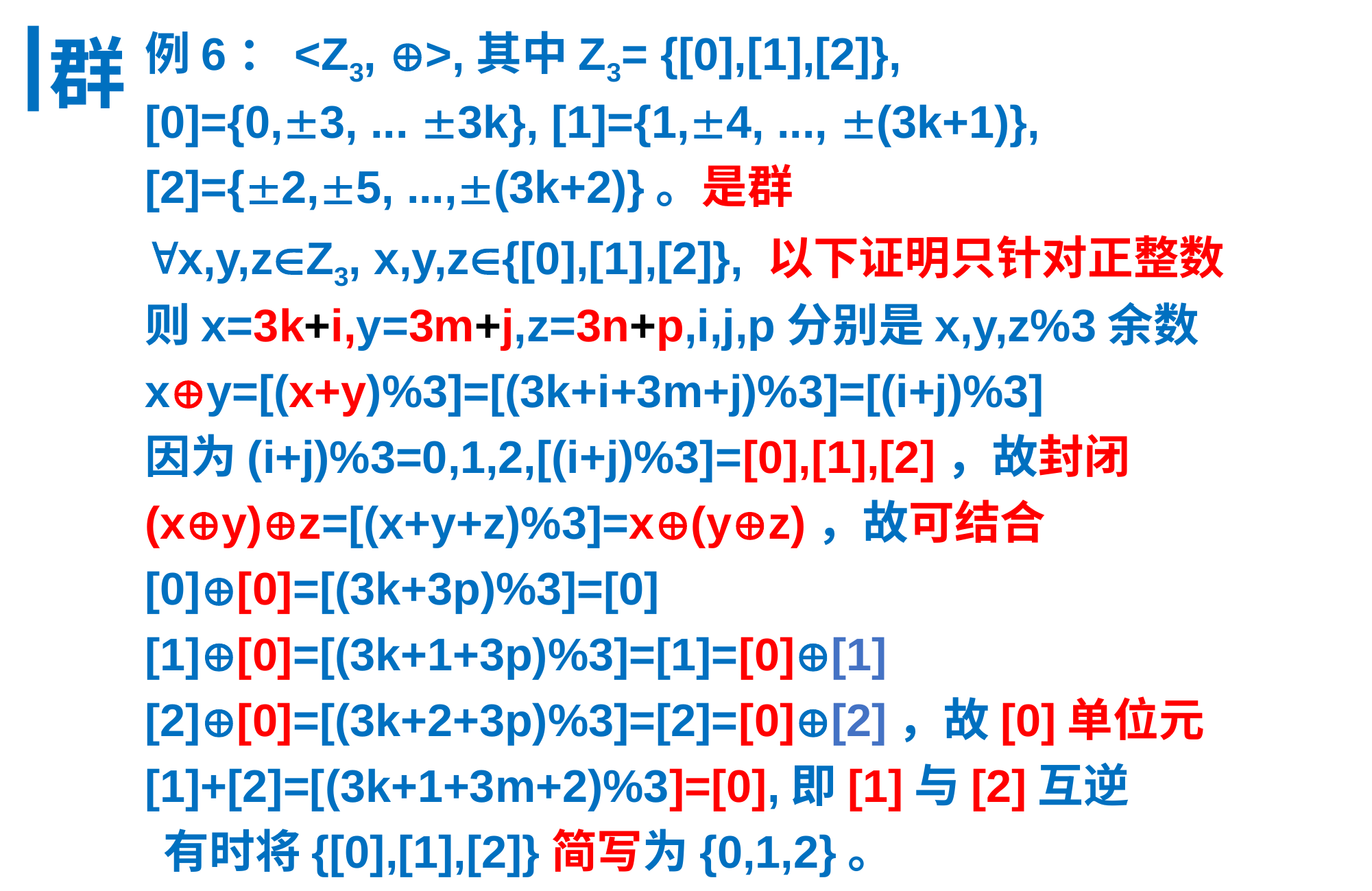

群
例6：<Z3, ⊕>,其中Z3= {[0],[1],[2]},
[0]={0,±3, ... ±3k}, [1]={1,±4, ..., ±(3k+1)},
[2]={±2,±5, ...,±(3k+2)}。是群
∀x,y,z∈Z3, x,y,z∈{[0],[1],[2]}, 以下证明只针对正整数
则x=3k+i,y=3m+j,z=3n+p,i,j,p分别是x,y,z%3余数
x⊕y=[(x+y)%3]=[(3k+i+3m+j)%3]=[(i+j)%3]
因为(i+j)%3=0,1,2,[(i+j)%3]=[0],[1],[2]，故封闭
(x⊕y)⊕z=[(x+y+z)%3]=x⊕(y⊕z)，故可结合
[0]⊕[0]=[(3k+3p)%3]=[0]
[1]⊕[0]=[(3k+1+3p)%3]=[1]=[0]⊕[1]
[2]⊕[0]=[(3k+2+3p)%3]=[2]=[0]⊕[2]，故[0]单位元
[1]+[2]=[(3k+1+3m+2)%3]=[0],即[1]与[2]互逆
 有时将{[0],[1],[2]}简写为{0,1,2}。